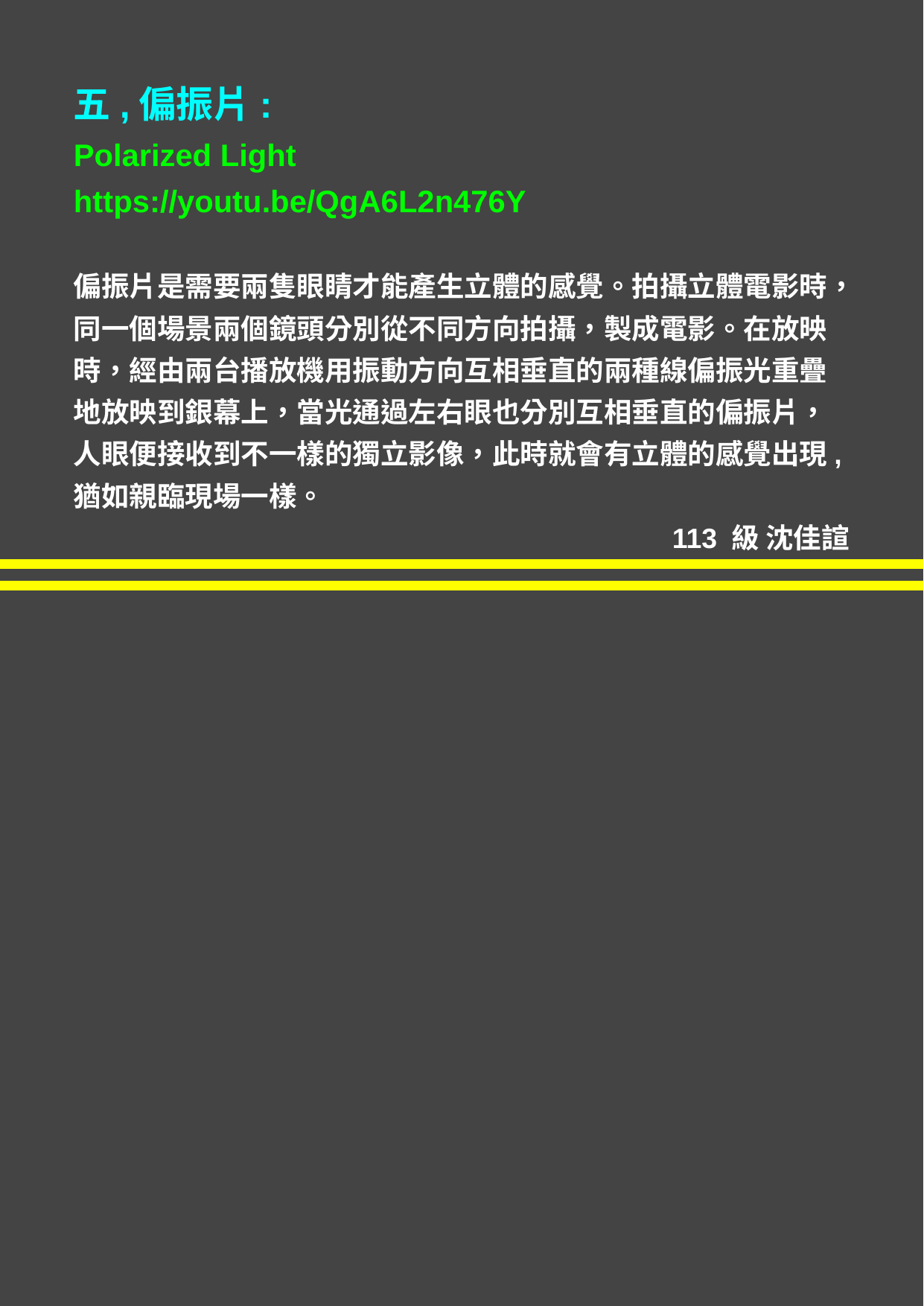

五,偏振片:
Polarized Light
https://youtu.be/QgA6L2n476Y

偏振片是需要兩隻眼睛才能產生立體的感覺。拍攝立體電影時，同一個場景兩個鏡頭分別從不同方向拍攝，製成電影。在放映時，經由兩台播放機用振動方向互相垂直的兩種線偏振光重疊地放映到銀幕上，當光通過左右眼也分別互相垂直的偏振片，人眼便接收到不一樣的獨立影像，此時就會有立體的感覺出現,猶如親臨現場一樣。
113 級 沈佳諠